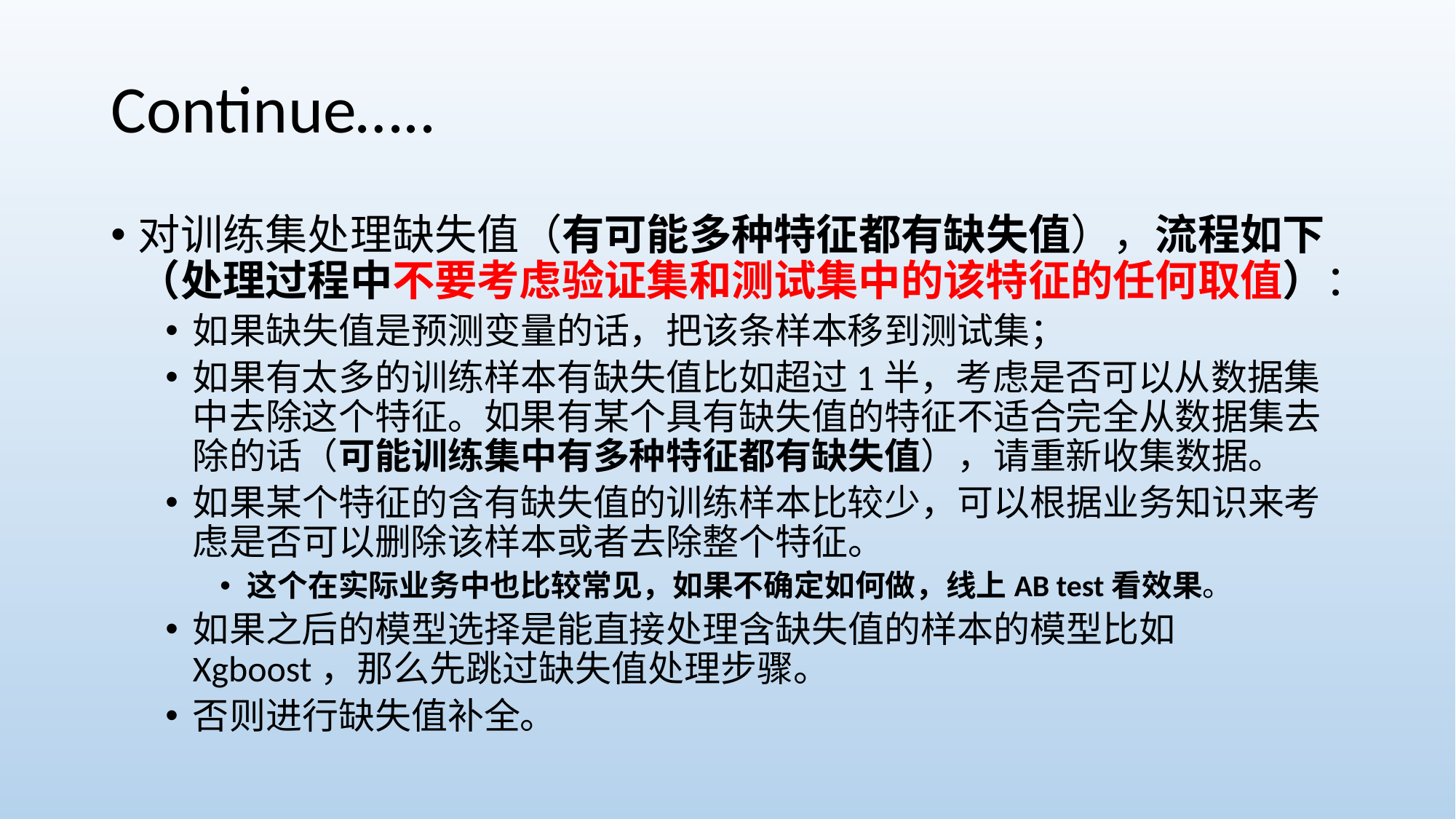

# Continue…..
对训练集处理缺失值（有可能多种特征都有缺失值），流程如下（处理过程中不要考虑验证集和测试集中的该特征的任何取值）：
如果缺失值是预测变量的话，把该条样本移到测试集；
如果有太多的训练样本有缺失值比如超过1半，考虑是否可以从数据集中去除这个特征。如果有某个具有缺失值的特征不适合完全从数据集去除的话（可能训练集中有多种特征都有缺失值），请重新收集数据。
如果某个特征的含有缺失值的训练样本比较少，可以根据业务知识来考虑是否可以删除该样本或者去除整个特征。
这个在实际业务中也比较常见，如果不确定如何做，线上AB test看效果。
如果之后的模型选择是能直接处理含缺失值的样本的模型比如Xgboost，那么先跳过缺失值处理步骤。
否则进行缺失值补全。